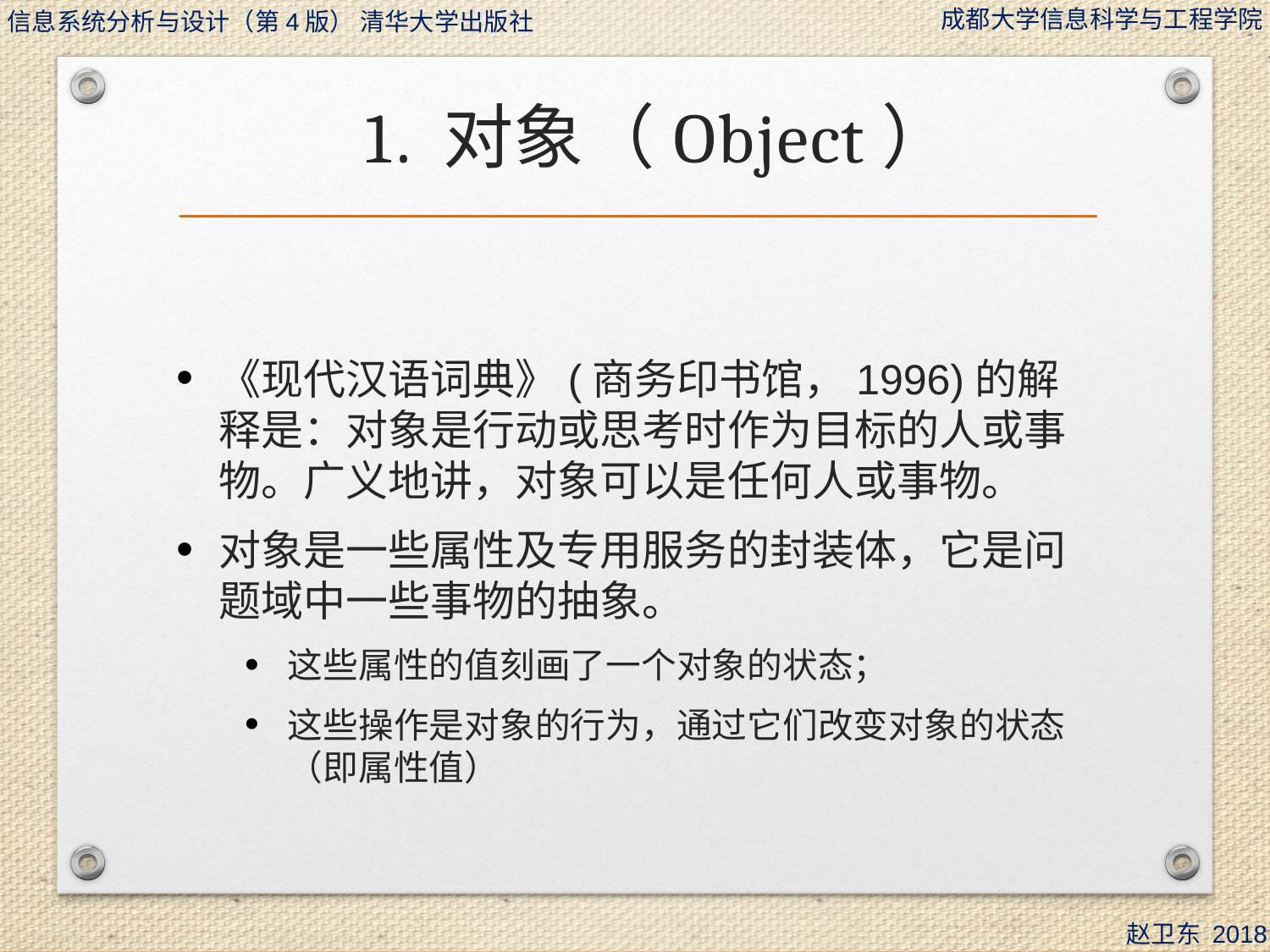

# 1. 对象（Object）
《现代汉语词典》(商务印书馆，1996)的解释是：对象是行动或思考时作为目标的人或事物。广义地讲，对象可以是任何人或事物。
对象是一些属性及专用服务的封装体，它是问题域中一些事物的抽象。
这些属性的值刻画了一个对象的状态；
这些操作是对象的行为，通过它们改变对象的状态（即属性值）